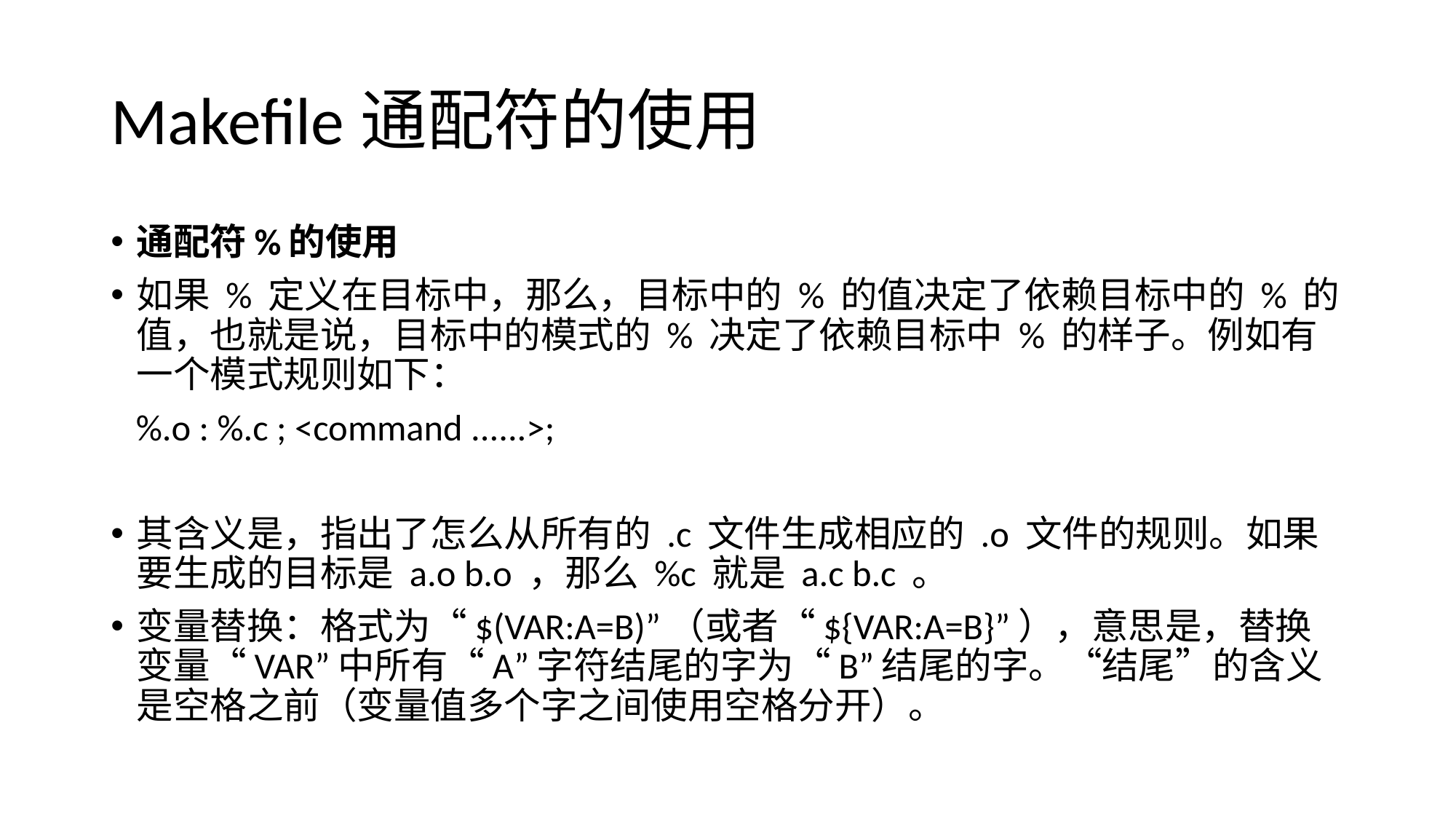

# Makefile通配符的使用
通配符%的使用
如果 % 定义在目标中，那么，目标中的 % 的值决定了依赖目标中的 % 的值，也就是说，目标中的模式的 % 决定了依赖目标中 % 的样子。例如有一个模式规则如下：
   %.o : %.c ; <command ......>;

其含义是，指出了怎么从所有的 .c 文件生成相应的 .o 文件的规则。如果要生成的目标是 a.o b.o ，那么 %c 就是 a.c b.c 。
变量替换：格式为“$(VAR:A=B)”（或者“${VAR:A=B}”），意思是，替换变量“VAR”中所有“A”字符结尾的字为“B”结尾的字。“结尾”的含义是空格之前（变量值多个字之间使用空格分开）。